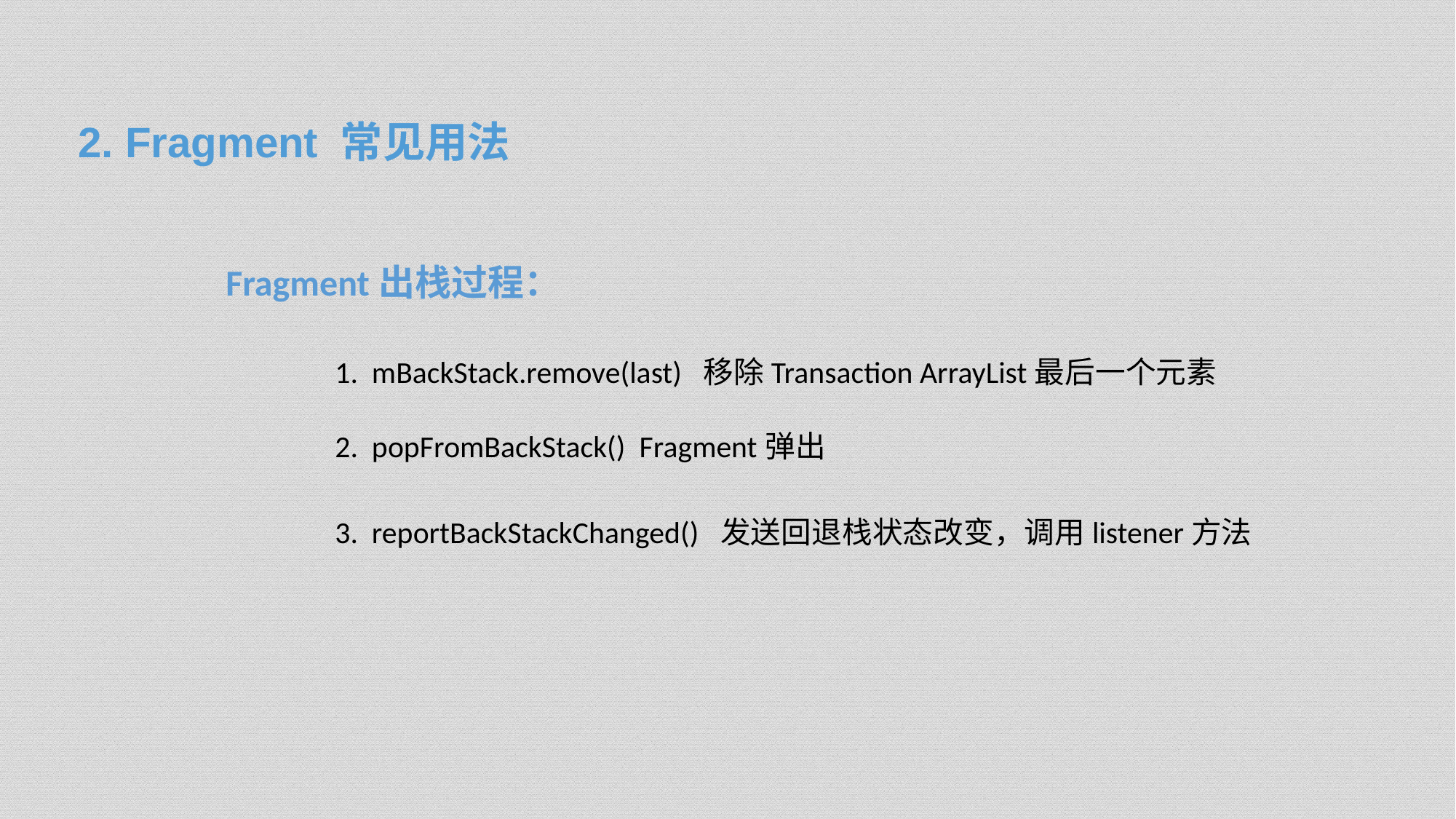

2. Fragment 常见用法
Fragment出栈过程：

	1.  mBackStack.remove(last)  移除Transaction ArrayList最后一个元素

	2.  popFromBackStack()  Fragment弹出

	3.  reportBackStackChanged()  发送回退栈状态改变，调用listener方法